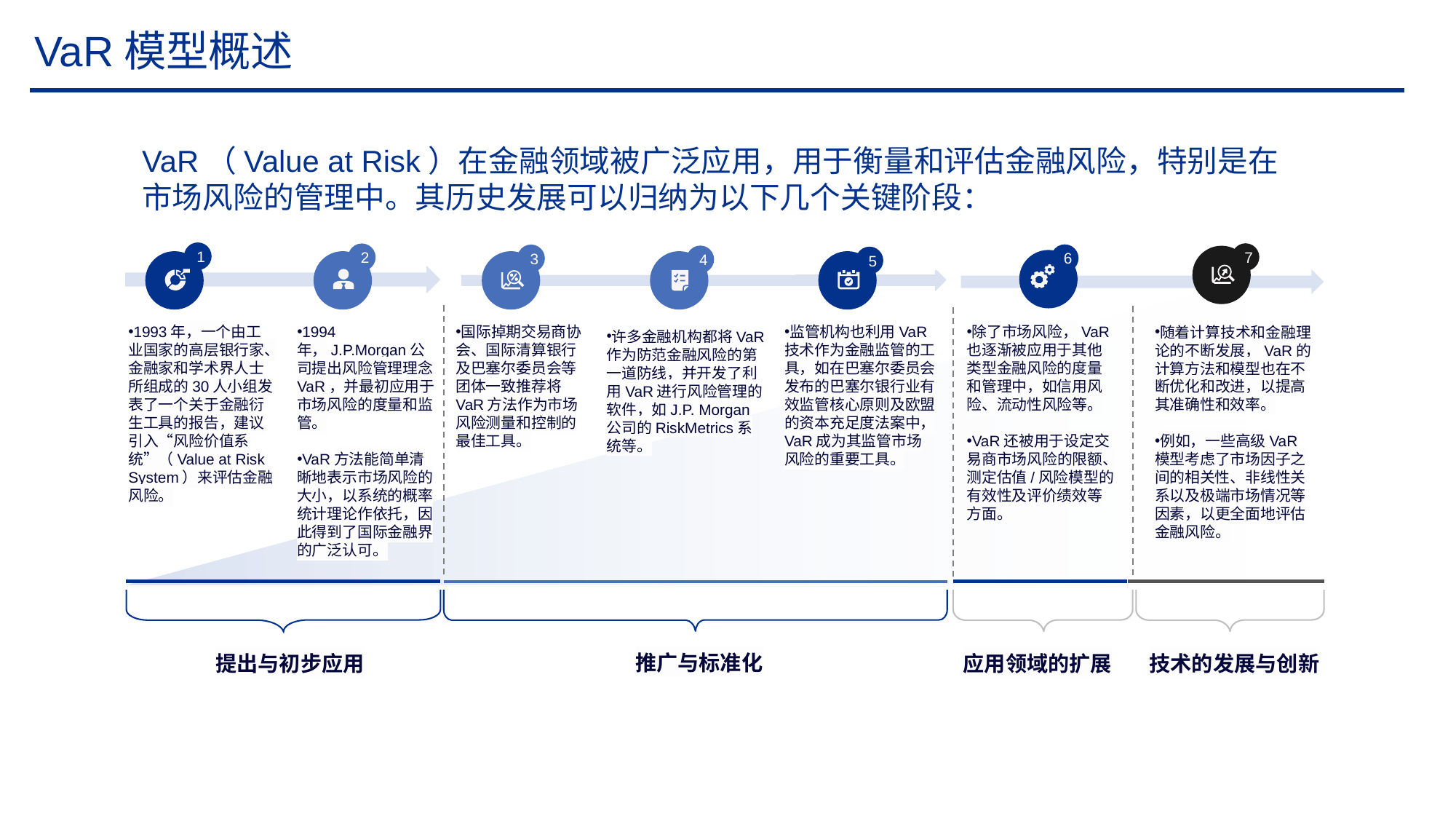

VaR模型概述
VaR（Value at Risk）在金融领域被广泛应用，用于衡量和评估金融风险，特别是在市场风险的管理中。其历史发展可以归纳为以下几个关键阶段：
1
7

2
6

3
4
5

1994年，J.P.Morgan公司提出风险管理理念VaR，并最初应用于市场风险的度量和监管。

VaR方法能简单清晰地表示市场风险的大小，以系统的概率统计理论作依托，因此得到了国际金融界的广泛认可。
除了市场风险，VaR也逐渐被应用于其他类型金融风险的度量和管理中，如信用风险、流动性风险等。

VaR还被用于设定交易商市场风险的限额、测定估值/风险模型的有效性及评价绩效等方面。

国际掉期交易商协会、国际清算银行及巴塞尔委员会等团体一致推荐将VaR方法作为市场风险测量和控制的最佳工具。
1993年，一个由工业国家的高层银行家、金融家和学术界人士所组成的30人小组发表了一个关于金融衍生工具的报告，建议引入“风险价值系统”（Value at Risk System）来评估金融风险。
监管机构也利用VaR技术作为金融监管的工具，如在巴塞尔委员会发布的巴塞尔银行业有效监管核心原则及欧盟的资本充足度法案中，VaR成为其监管市场风险的重要工具。
随着计算技术和金融理论的不断发展，VaR的计算方法和模型也在不断优化和改进，以提高其准确性和效率。

例如，一些高级VaR
模型考虑了市场因子之间的相关性、非线性关系以及极端市场情况等因素，以更全面地评估金融风险。

许多金融机构都将VaR作为防范金融风险的第一道防线，并开发了利用VaR进行风险管理的软件，如J.P. Morgan公司的RiskMetrics系统等。

推广与标准化
提出与初步应用
应用领域的扩展
技术的发展与创新
品牌设计
25%
品牌是企业的无形资源